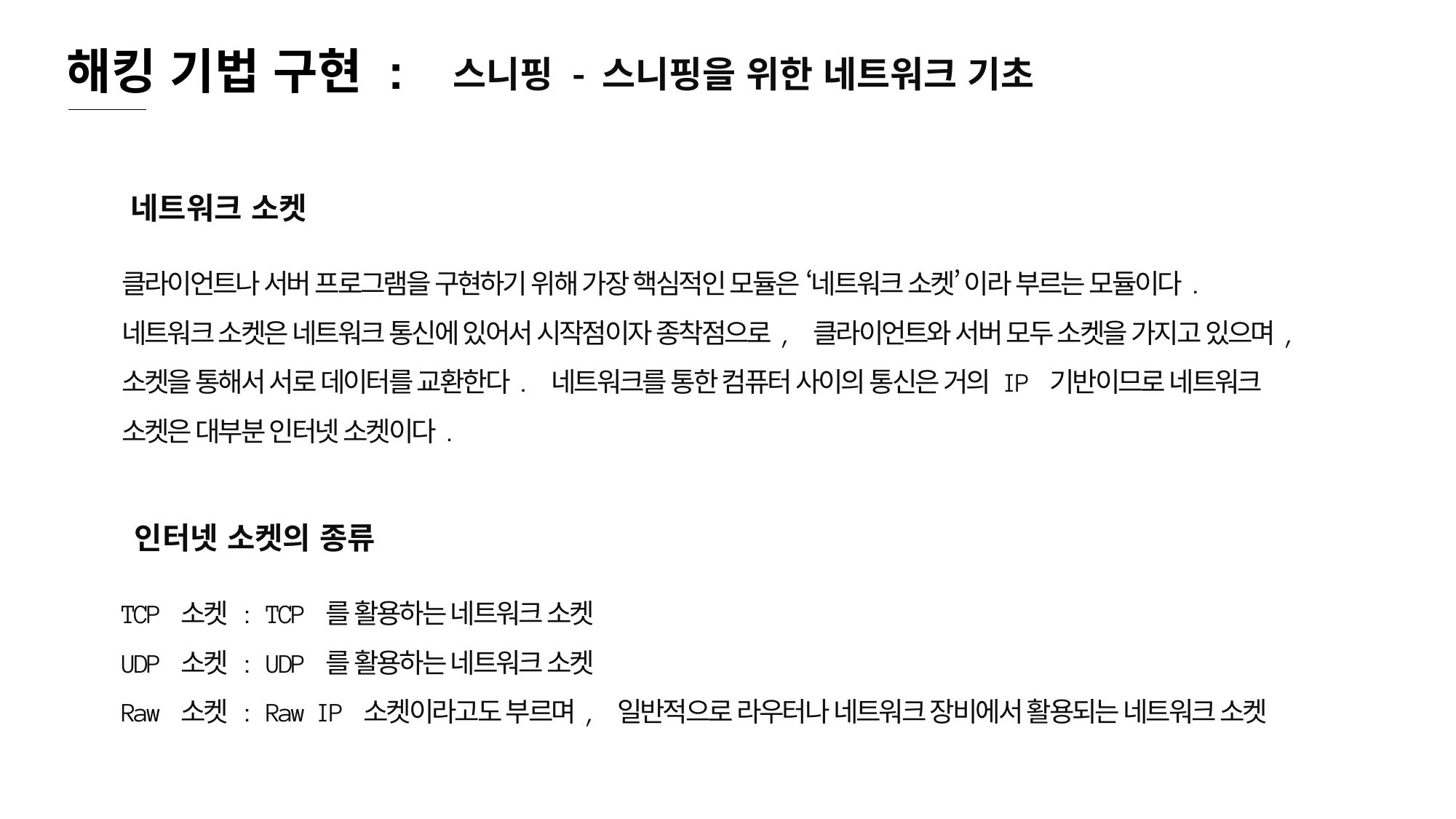

해킹 기법 구현 :
스니핑 - 스니핑을 위한 네트워크 기초
네트워크 소켓
클라이언트나 서버 프로그램을 구현하기 위해 가장 핵심적인 모듈은 ‘네트워크 소켓’ 이라 부르는 모듈이다.
네트워크 소켓은 네트워크 통신에 있어서 시작점이자 종착점으로, 클라이언트와 서버 모두 소켓을 가지고 있으며, 소켓을 통해서 서로 데이터를 교환한다. 네트워크를 통한 컴퓨터 사이의 통신은 거의 IP 기반이므로 네트워크 소켓은 대부분 인터넷 소켓이다.
인터넷 소켓의 종류
TCP 소켓 : TCP 를 활용하는 네트워크 소켓
UDP 소켓 : UDP 를 활용하는 네트워크 소켓
Raw 소켓 : Raw IP 소켓이라고도 부르며, 일반적으로 라우터나 네트워크 장비에서 활용되는 네트워크 소켓